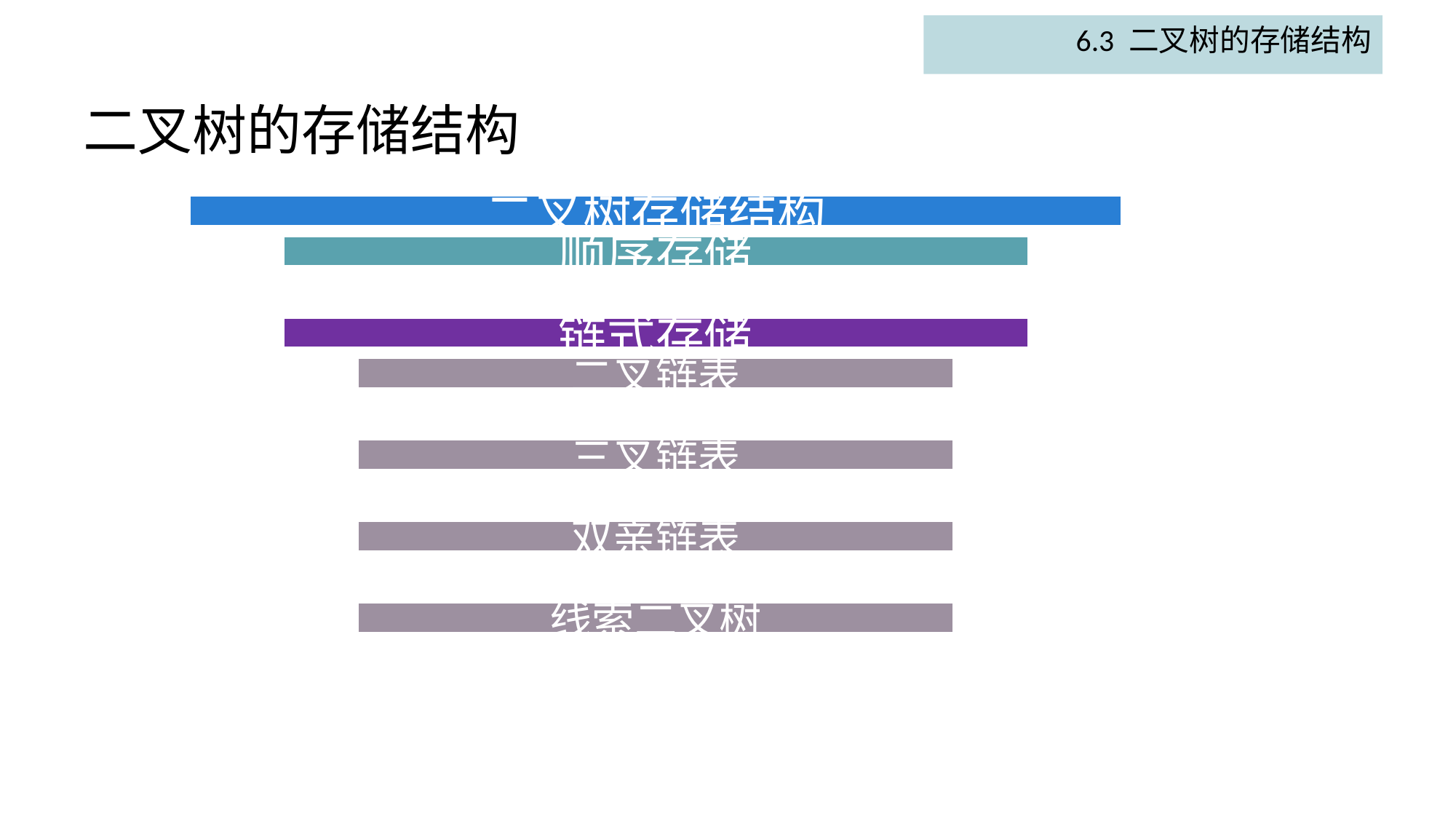

6.3 二叉树的存储结构
# 二叉树的存储结构
二叉树存储结构
顺序存储
链式存储
二叉链表
三叉链表
双亲链表
线索二叉树